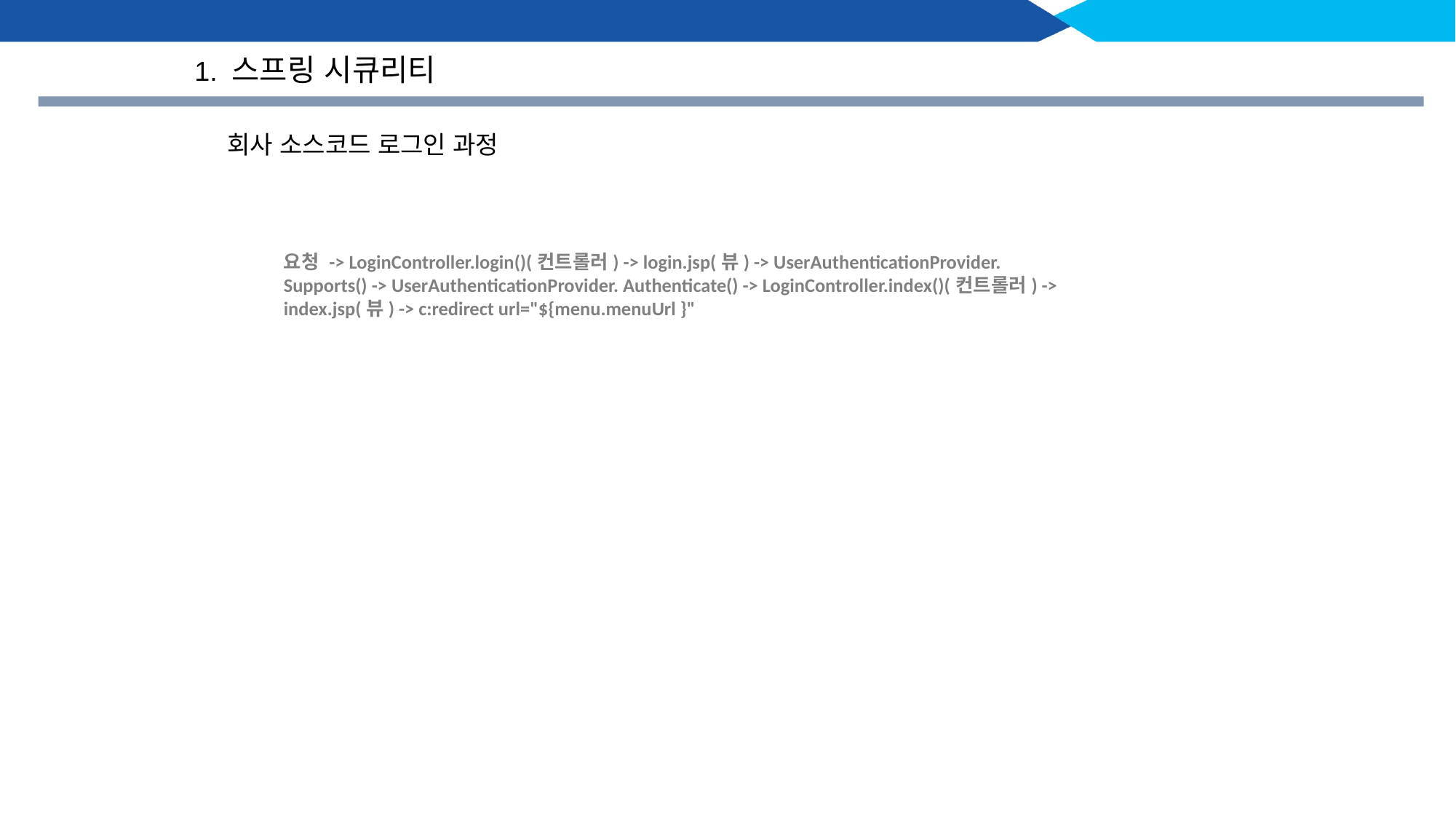

1. 스프링 시큐리티
회사 소스코드 로그인 과정
요청 -> LoginController.login()(컨트롤러) -> login.jsp(뷰) -> UserAuthenticationProvider. Supports() -> UserAuthenticationProvider. Authenticate() -> LoginController.index()(컨트롤러) -> index.jsp(뷰) -> c:redirect url="${menu.menuUrl }"